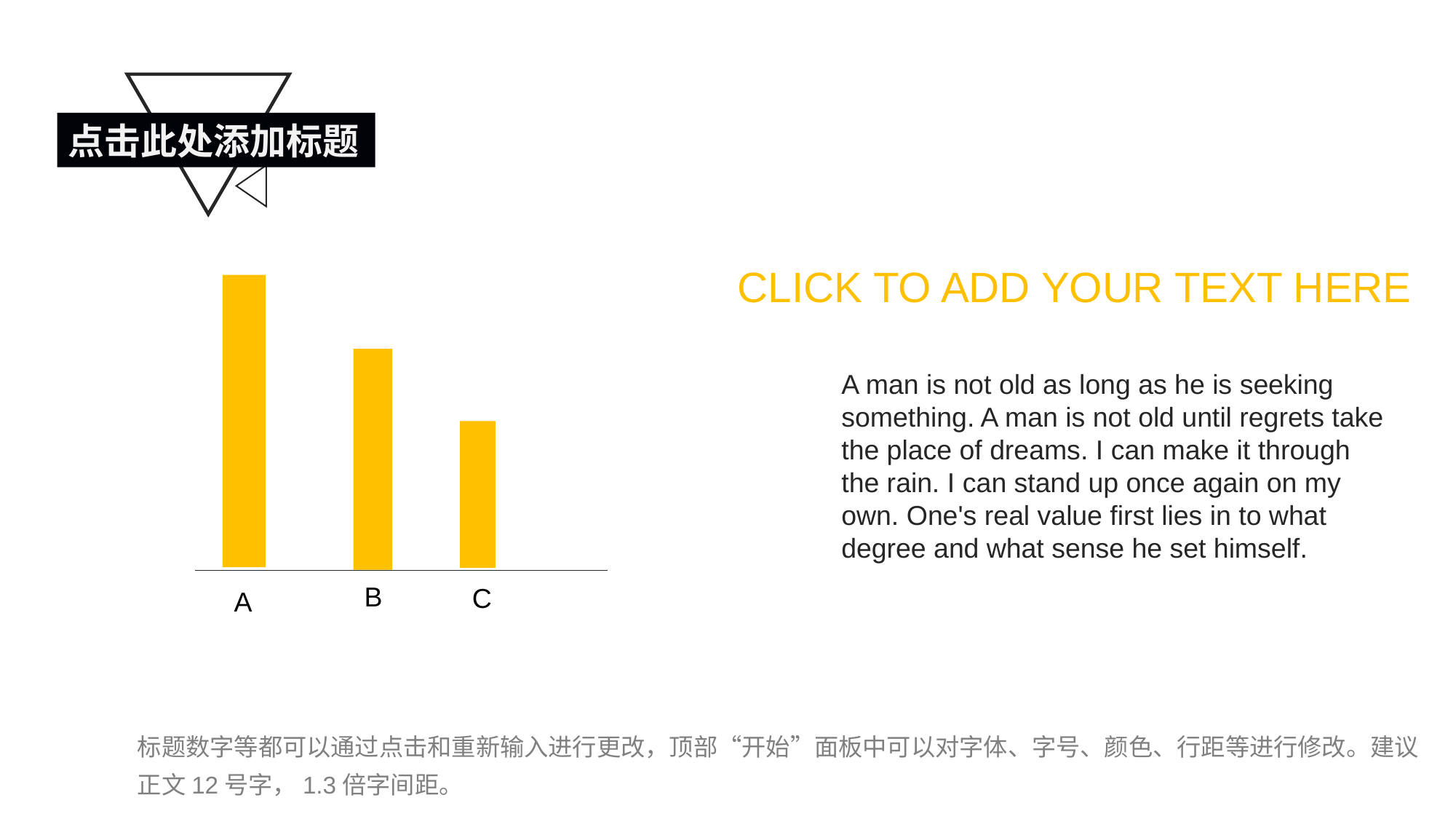

点击此处添加标题

CLICK TO ADD YOUR TEXT HERE

A man is not old as long as he is seeking something. A man is not old until regrets take the place of dreams. I can make it through the rain. I can stand up once again on my own. One's real value first lies in to what degree and what sense he set himself.

B
C
A
标题数字等都可以通过点击和重新输入进行更改，顶部“开始”面板中可以对字体、字号、颜色、行距等进行修改。建议正文12号字，1.3倍字间距。